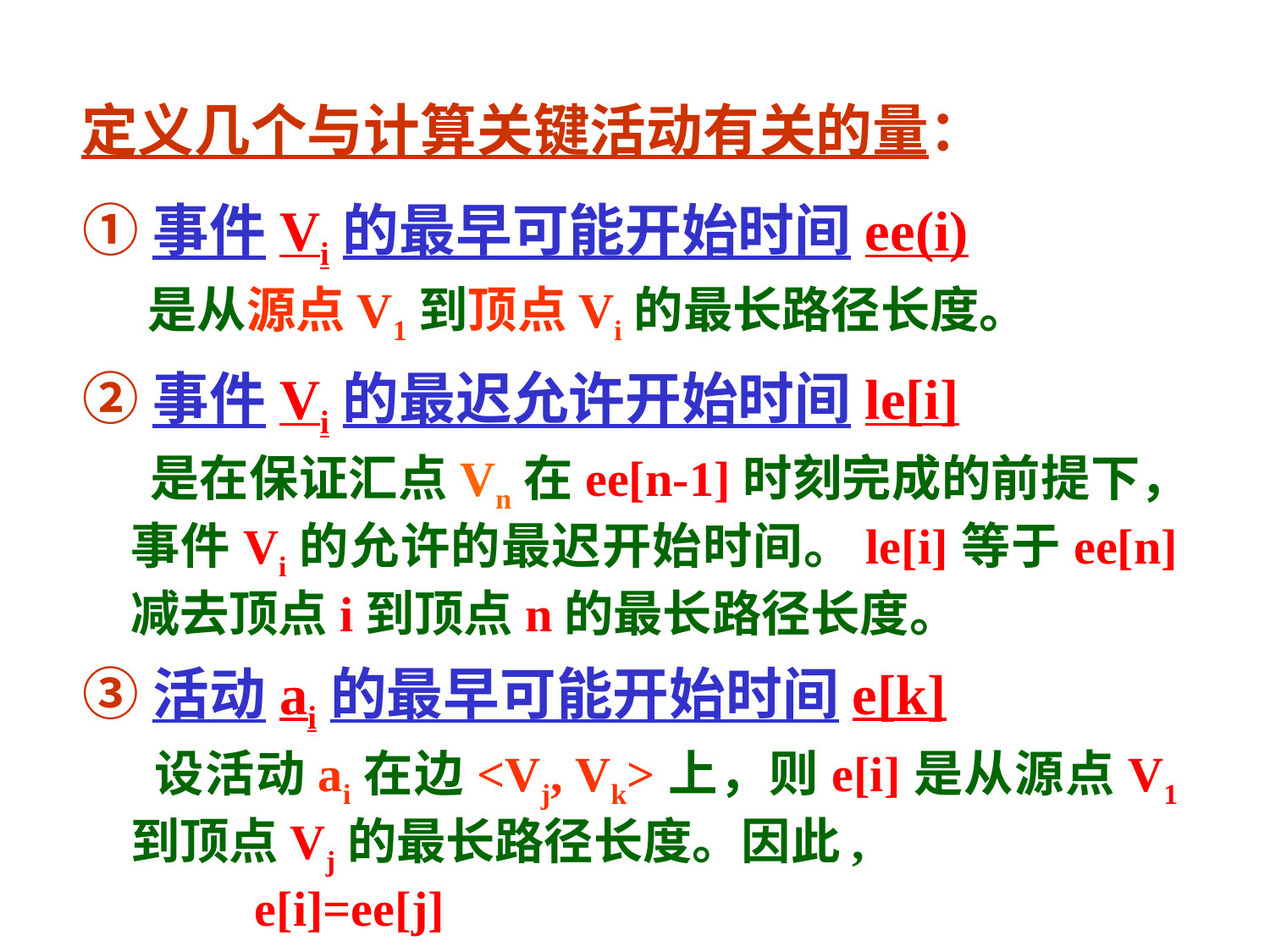

# 定义几个与计算关键活动有关的量：
①事件Vi的最早可能开始时间ee(i)
    是从源点V1到顶点Vi的最长路径长度。
②事件Vi的最迟允许开始时间le[i]
    是在保证汇点Vn在ee[n-1]时刻完成的前提下，事件Vi的允许的最迟开始时间。le[i]等于ee[n]减去顶点i到顶点n的最长路径长度。
③活动ai的最早可能开始时间e[k]
    设活动ai在边<Vj, Vk>上，则e[i]是从源点V1到顶点Vj的最长路径长度。因此,
              e[i]=ee[j]
198